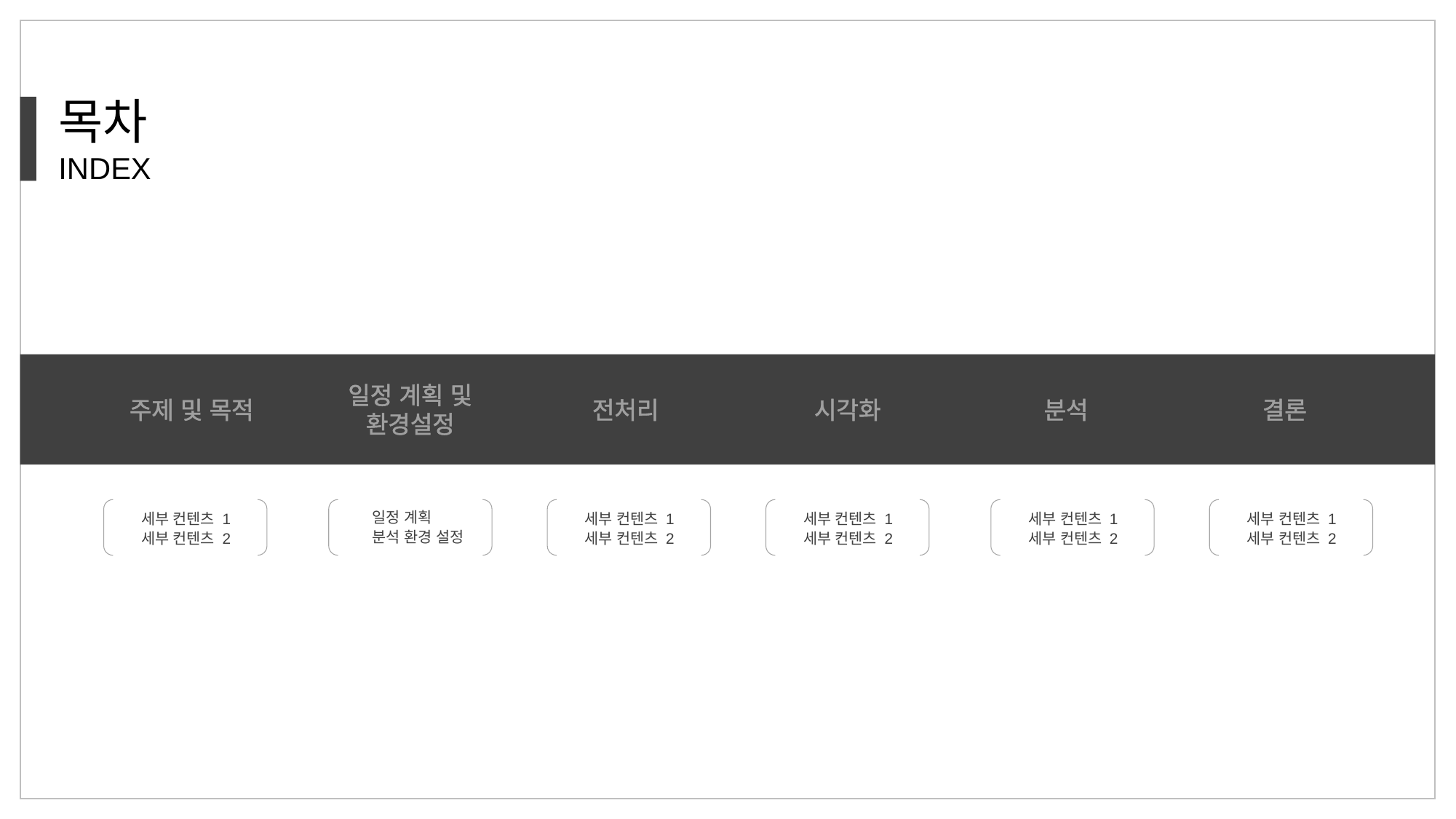

목차
INDEX

일정 계획 및 환경설정
주제 및 목적
시각화
분석
결론
전처리

세부 컨텐츠 1
세부 컨텐츠 2

일정 계획
분석 환경 설정

세부 컨텐츠 1
세부 컨텐츠 2

세부 컨텐츠 1
세부 컨텐츠 2

세부 컨텐츠 1
세부 컨텐츠 2

세부 컨텐츠 1
세부 컨텐츠 2